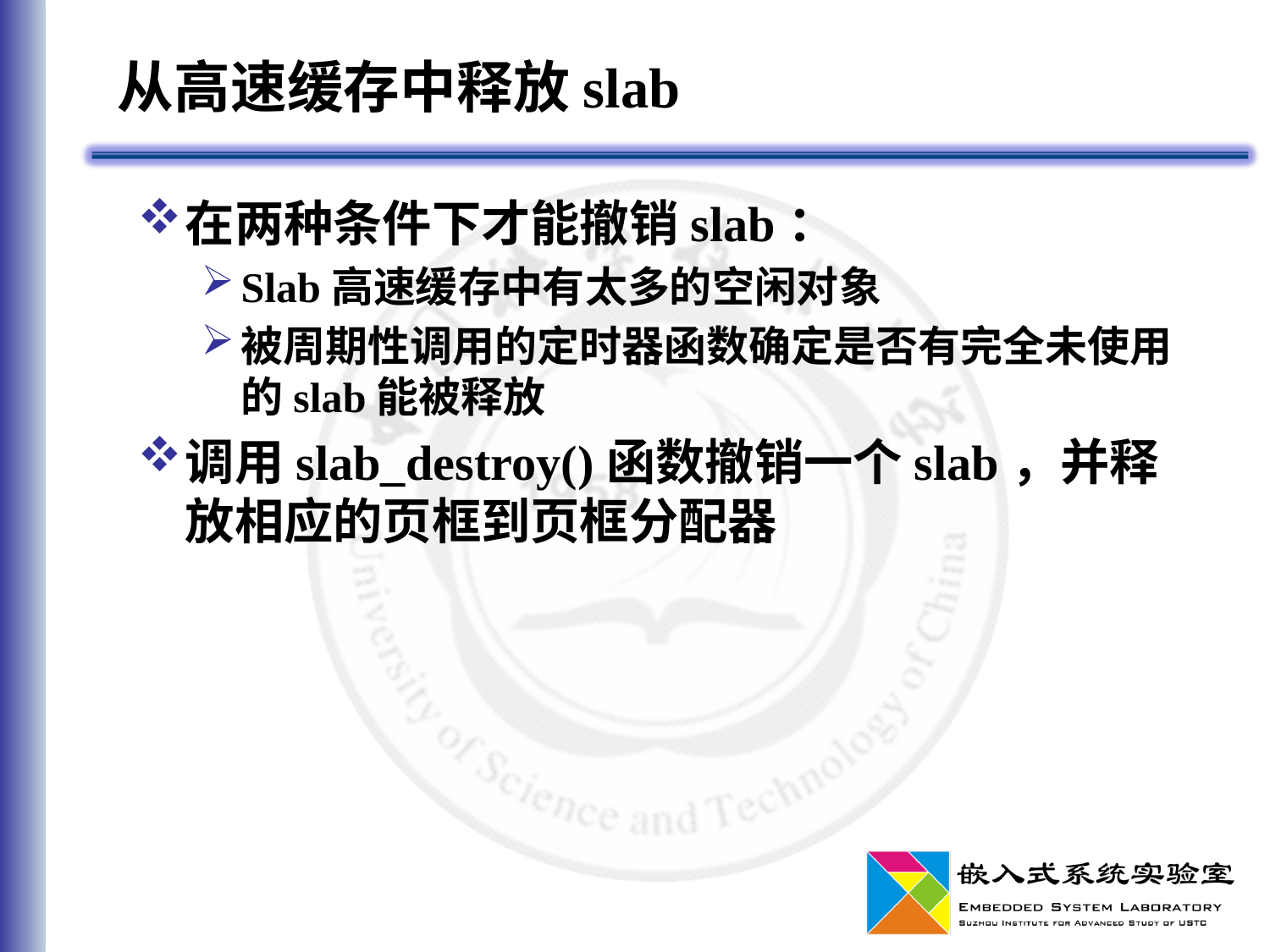

# 从高速缓存中释放slab
在两种条件下才能撤销slab：
Slab高速缓存中有太多的空闲对象
被周期性调用的定时器函数确定是否有完全未使用的slab能被释放
调用slab_destroy()函数撤销一个slab，并释放相应的页框到页框分配器